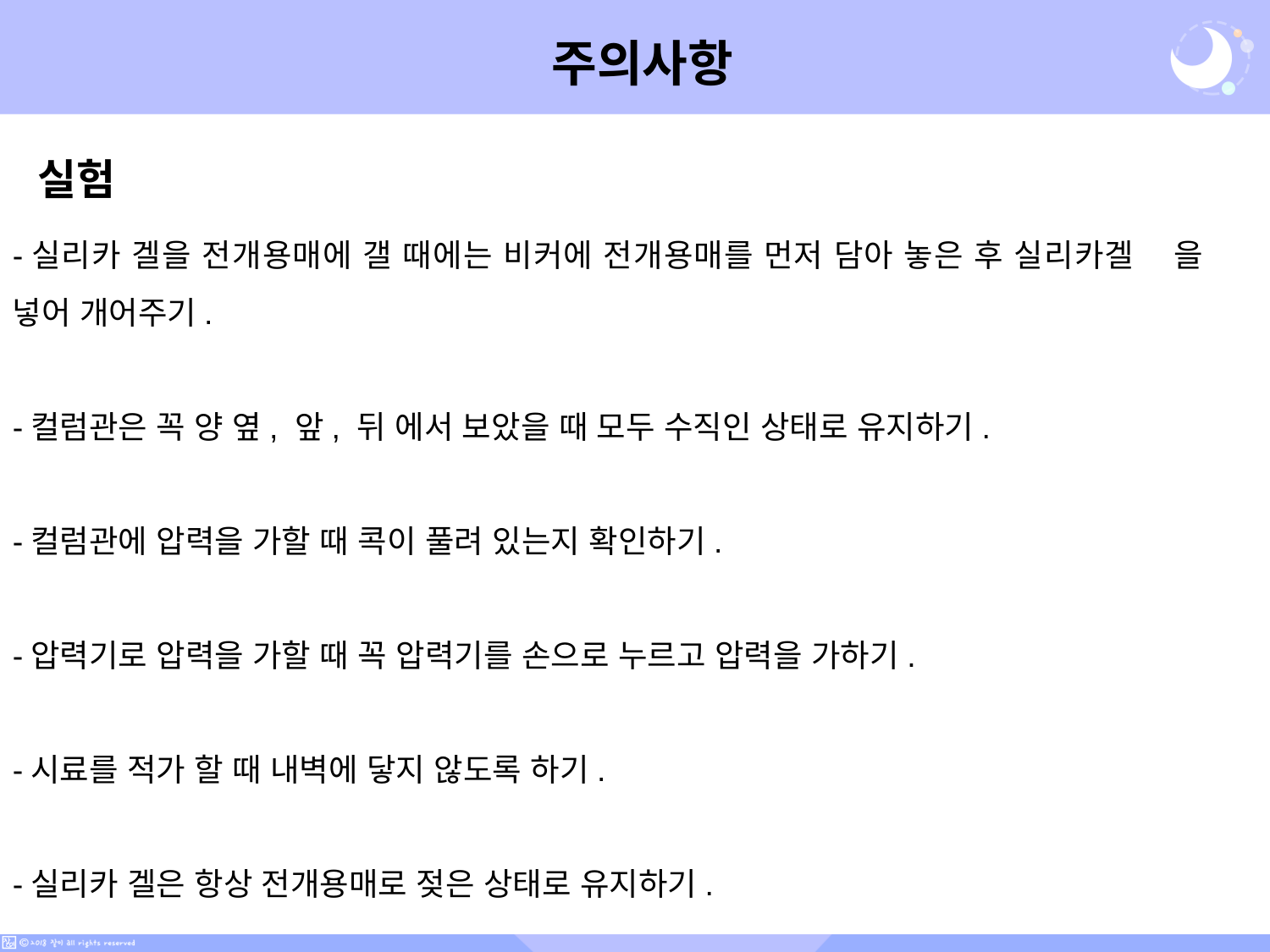

주의사항
실험
-실리카 겔을 전개용매에 갤 때에는 비커에 전개용매를 먼저 담아 놓은 후 실리카겔    을 넣어 개어주기.

-컬럼관은 꼭 양 옆, 앞, 뒤 에서 보았을 때 모두 수직인 상태로 유지하기.

-컬럼관에 압력을 가할 때 콕이 풀려 있는지 확인하기.

-압력기로 압력을 가할 때 꼭 압력기를 손으로 누르고 압력을 가하기.

-시료를 적가 할 때 내벽에 닿지 않도록 하기.

-실리카 겔은 항상 전개용매로 젖은 상태로 유지하기.